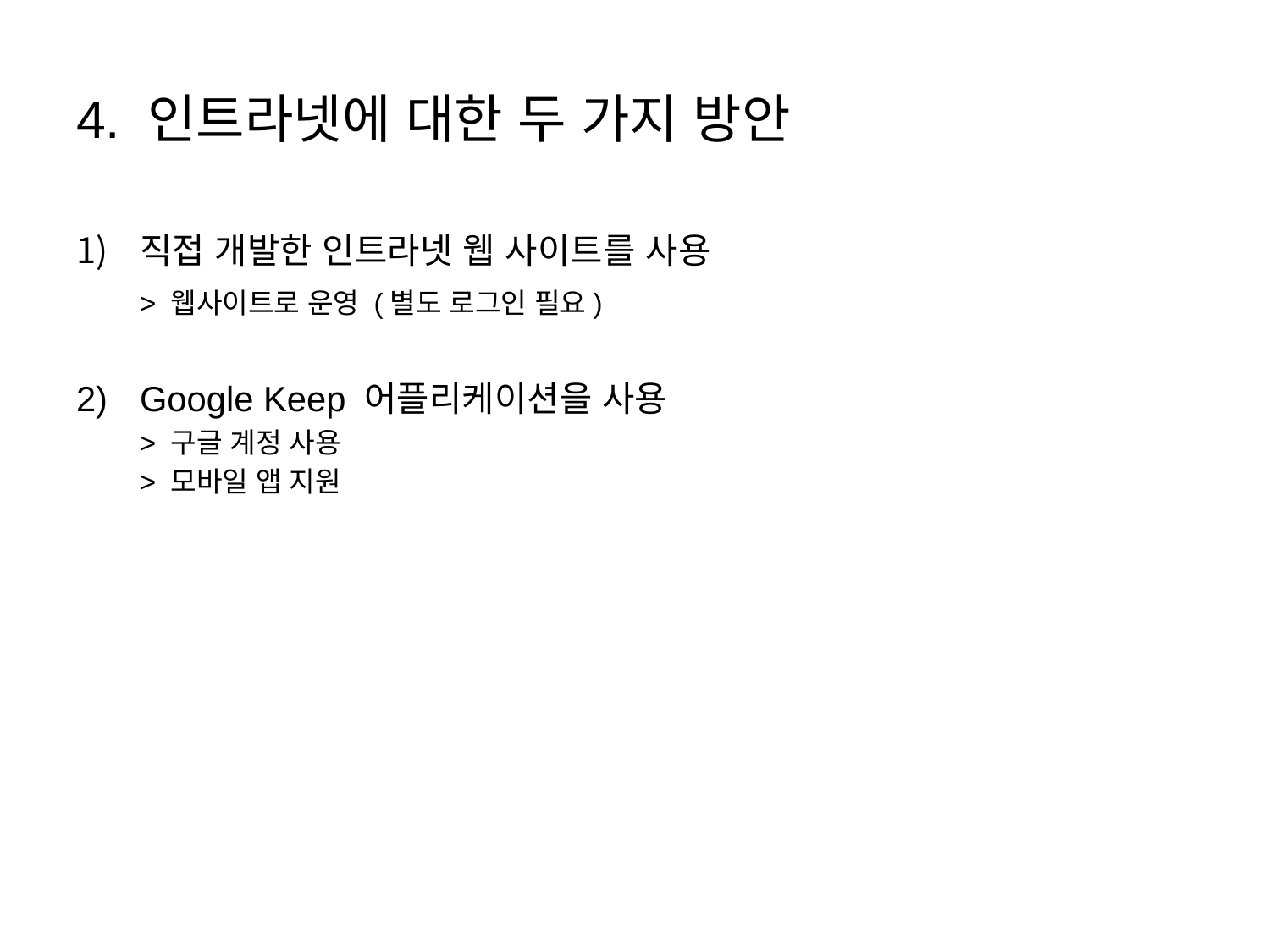

# 4. 인트라넷에 대한 두 가지 방안
직접 개발한 인트라넷 웹 사이트를 사용
	> 웹사이트로 운영 (별도 로그인 필요)

2)	Google Keep 어플리케이션을 사용
 > 구글 계정 사용
 > 모바일 앱 지원